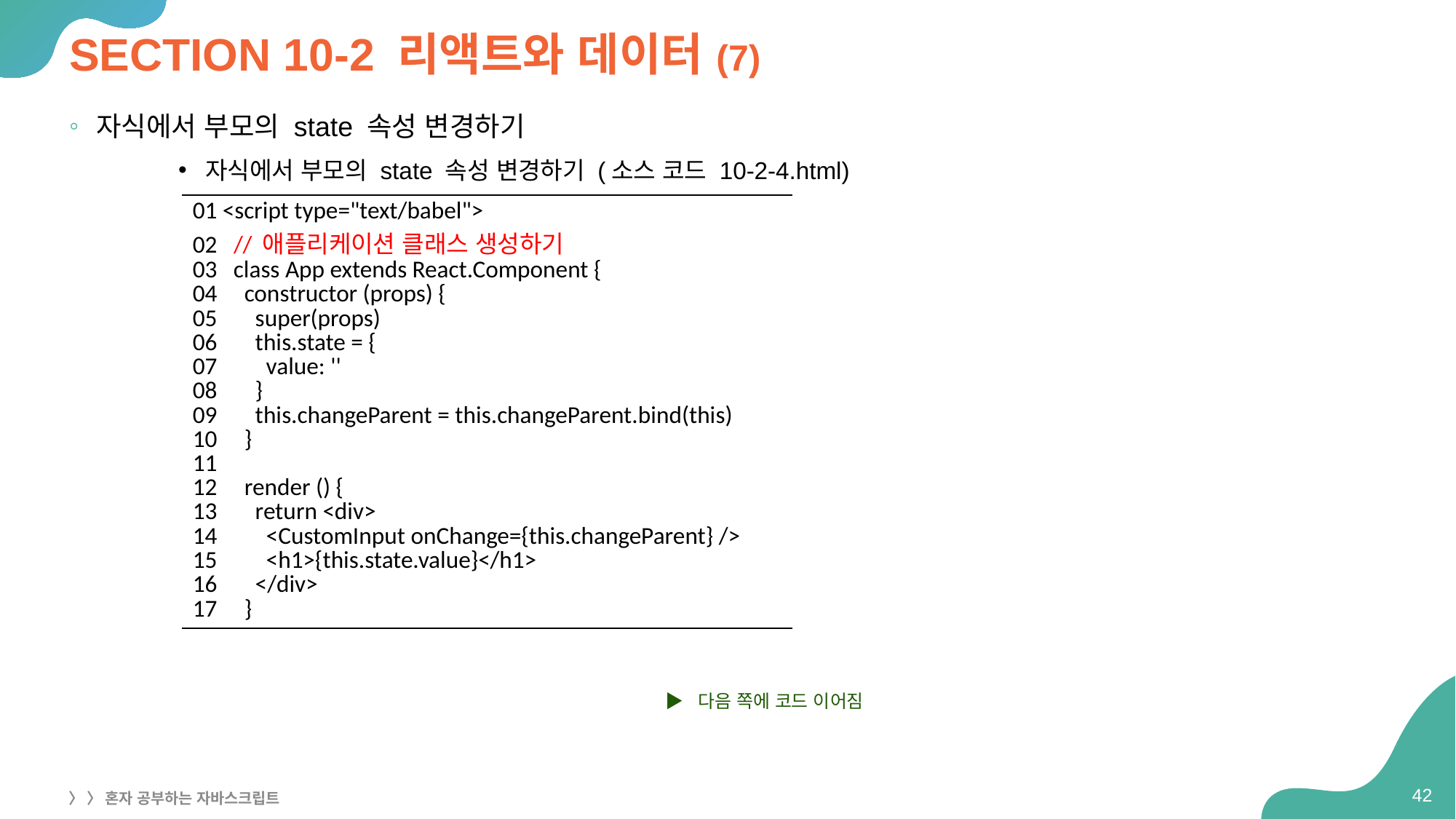

# SECTION 10-2 리액트와 데이터(7)
자식에서 부모의 state 속성 변경하기
자식에서 부모의 state 속성 변경하기 (소스 코드 10-2-4.html)

| 01 <script type="text/babel"> 02 // 애플리케이션 클래스 생성하기 03 class App extends React.Component { 04 constructor (props) { 05 super(props) 06 this.state = { 07 value: '' 08 } 09 this.changeParent = this.changeParent.bind(this) 10 } 11 12 render () { 13 return <div> 14 <CustomInput onChange={this.changeParent} /> 15 <h1>{this.state.value}</h1> 16 </div> 17 } |
| --- |
▶  다음 쪽에 코드 이어짐
42
〉 〉 혼자 공부하는 자바스크립트